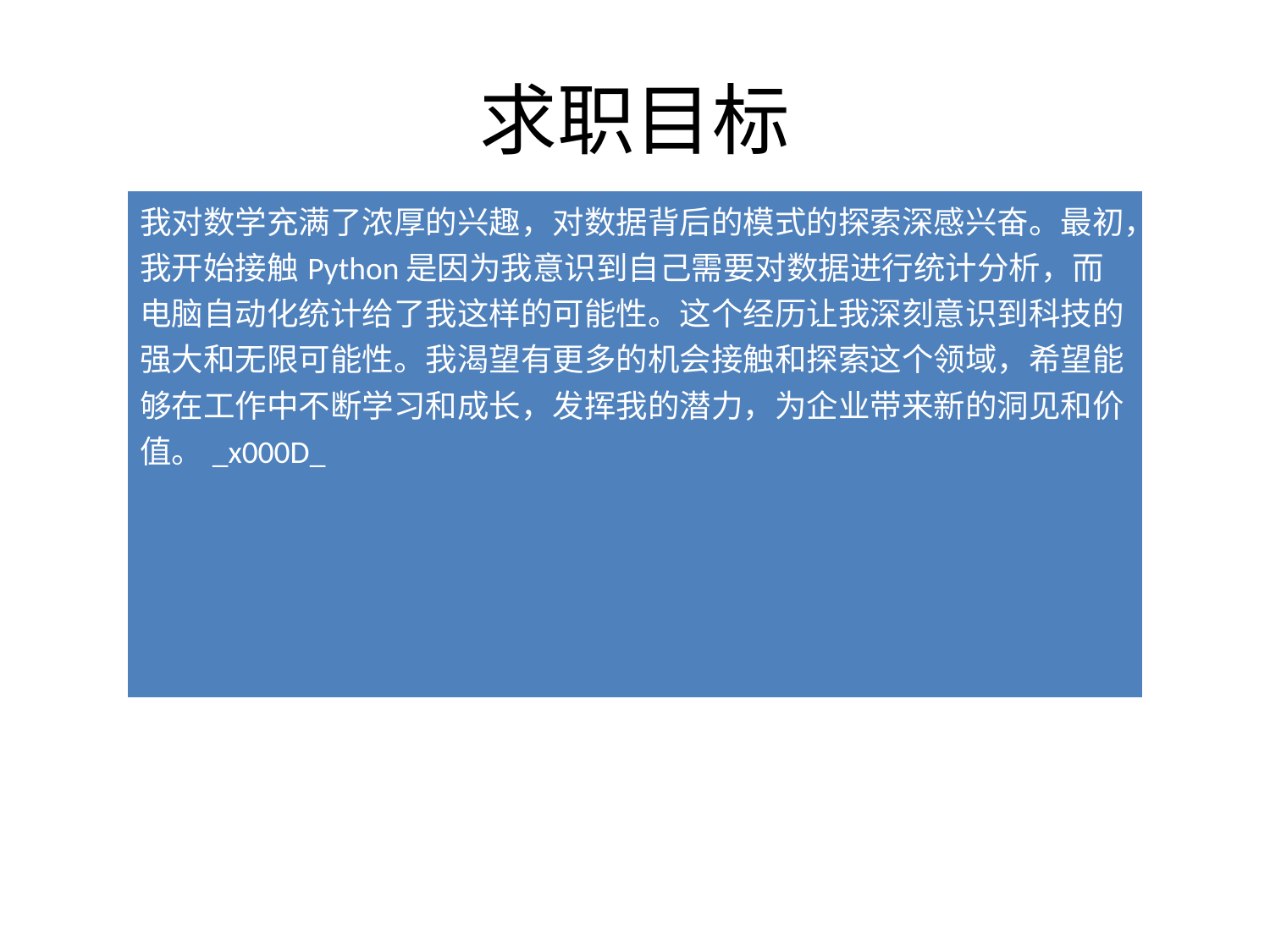

# 求职目标
| 我对数学充满了浓厚的兴趣，对数据背后的模式的探索深感兴奋。最初，我开始接触Python是因为我意识到自己需要对数据进行统计分析，而电脑自动化统计给了我这样的可能性。这个经历让我深刻意识到科技的强大和无限可能性。我渴望有更多的机会接触和探索这个领域，希望能够在工作中不断学习和成长，发挥我的潜力，为企业带来新的洞见和价值。\_x000D\_ |
| --- |